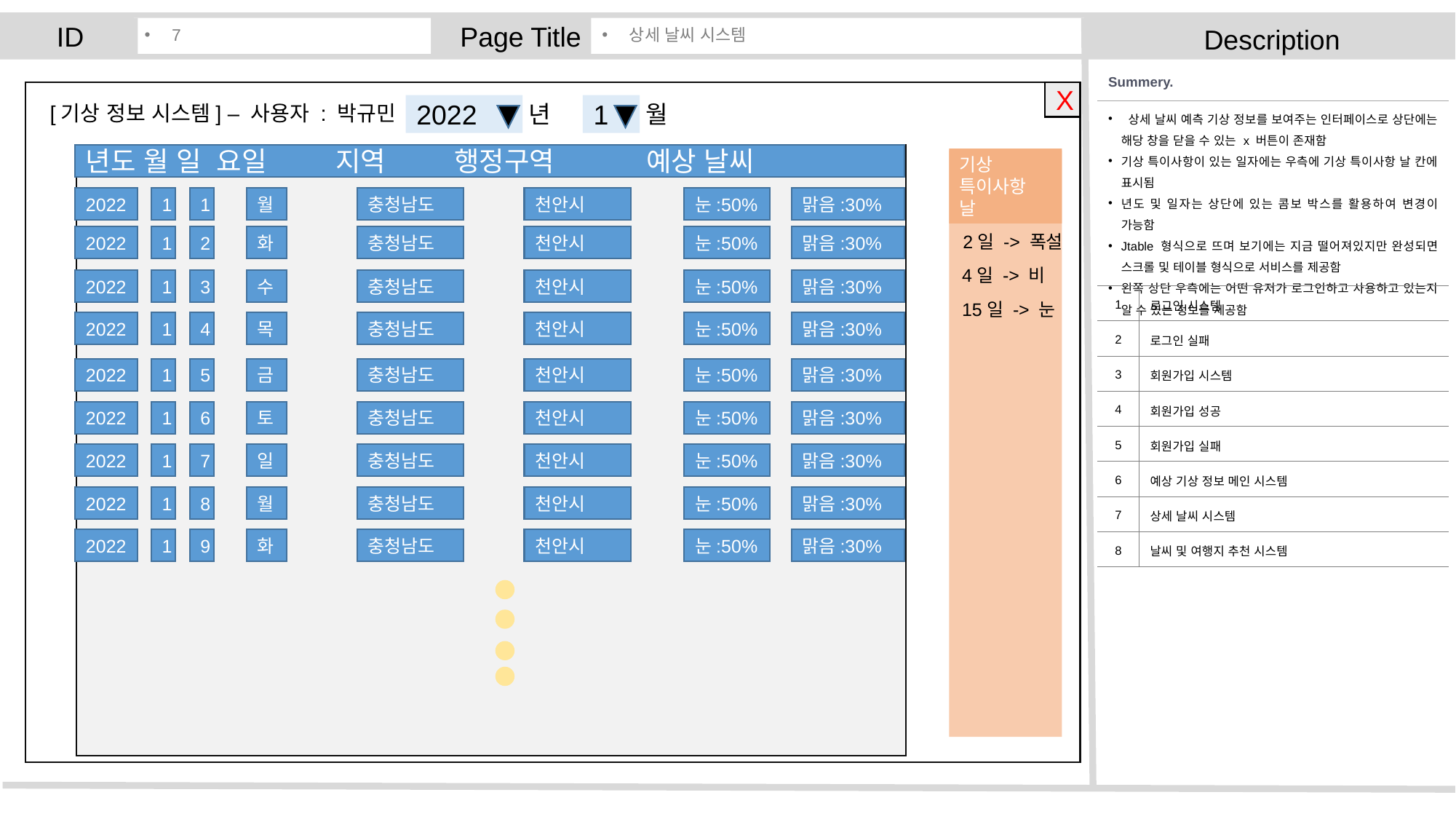

ID
7
Page Title
상세 날씨 시스템
Description
| Summery. |  |
| --- | --- |
| 상세 날씨 예측 기상 정보를 보여주는 인터페이스로 상단에는 해당 창을 닫을 수 있는 x 버튼이 존재함 기상 특이사항이 있는 일자에는 우측에 기상 특이사항 날 칸에 표시됨 년도 및 일자는 상단에 있는 콤보 박스를 활용하여 변경이 가능함 Jtable 형식으로 뜨며 보기에는 지금 떨어져있지만 완성되면 스크롤 및 테이블 형식으로 서비스를 제공함 왼쪽 상단 우측에는 어떤 유저가 로그인하고 사용하고 있는지 알 수 있는 정보를 제공함 |  |
| 1 | 로그인 시스템 |
| 2 | 로그인 실패 |
| 3 | 회원가입 시스템 |
| 4 | 회원가입 성공 |
| 5 | 회원가입 실패 |
| 6 | 예상 기상 정보 메인 시스템 |
| 7 | 상세 날씨 시스템 |
| 8 | 날씨 및 여행지 추천 시스템 |
X

년
월
[기상 정보 시스템] – 사용자 : 박규민
2022
1

년도 월 일  요일         지역         행정구역            예상 날씨

기상
특이사항
날

2022
1
1
월
충청남도
천안시
눈:50%
맑음:30%
2일 -> 폭설
2022
1
2
화
충청남도
천안시
눈:50%
맑음:30%
4일 -> 비
2022
1
3
수
충청남도
천안시
눈:50%
맑음:30%
15일 -> 눈
2022
1
4
목
충청남도
천안시
눈:50%
맑음:30%
2022
1
5
금
충청남도
천안시
눈:50%
맑음:30%
2022
1
6
토
충청남도
천안시
눈:50%
맑음:30%
2022
1
7
일
충청남도
천안시
눈:50%
맑음:30%
2022
1
8
월
충청남도
천안시
눈:50%
맑음:30%
2022
1
9
화
충청남도
천안시
눈:50%
맑음:30%